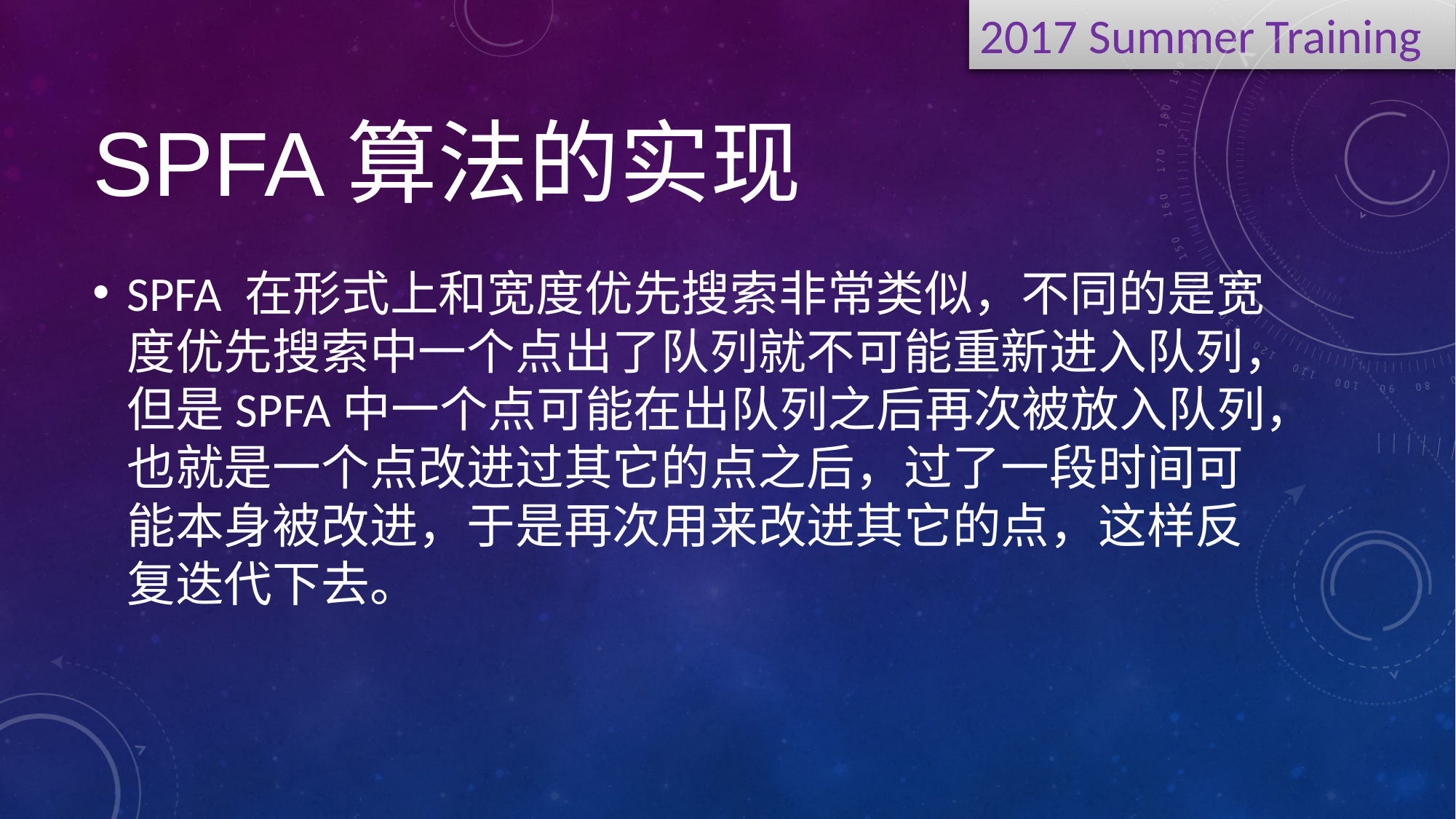

# SPFA算法的实现
SPFA 在形式上和宽度优先搜索非常类似，不同的是宽度优先搜索中一个点出了队列就不可能重新进入队列，但是SPFA中一个点可能在出队列之后再次被放入队列，也就是一个点改进过其它的点之后，过了一段时间可能本身被改进，于是再次用来改进其它的点，这样反复迭代下去。